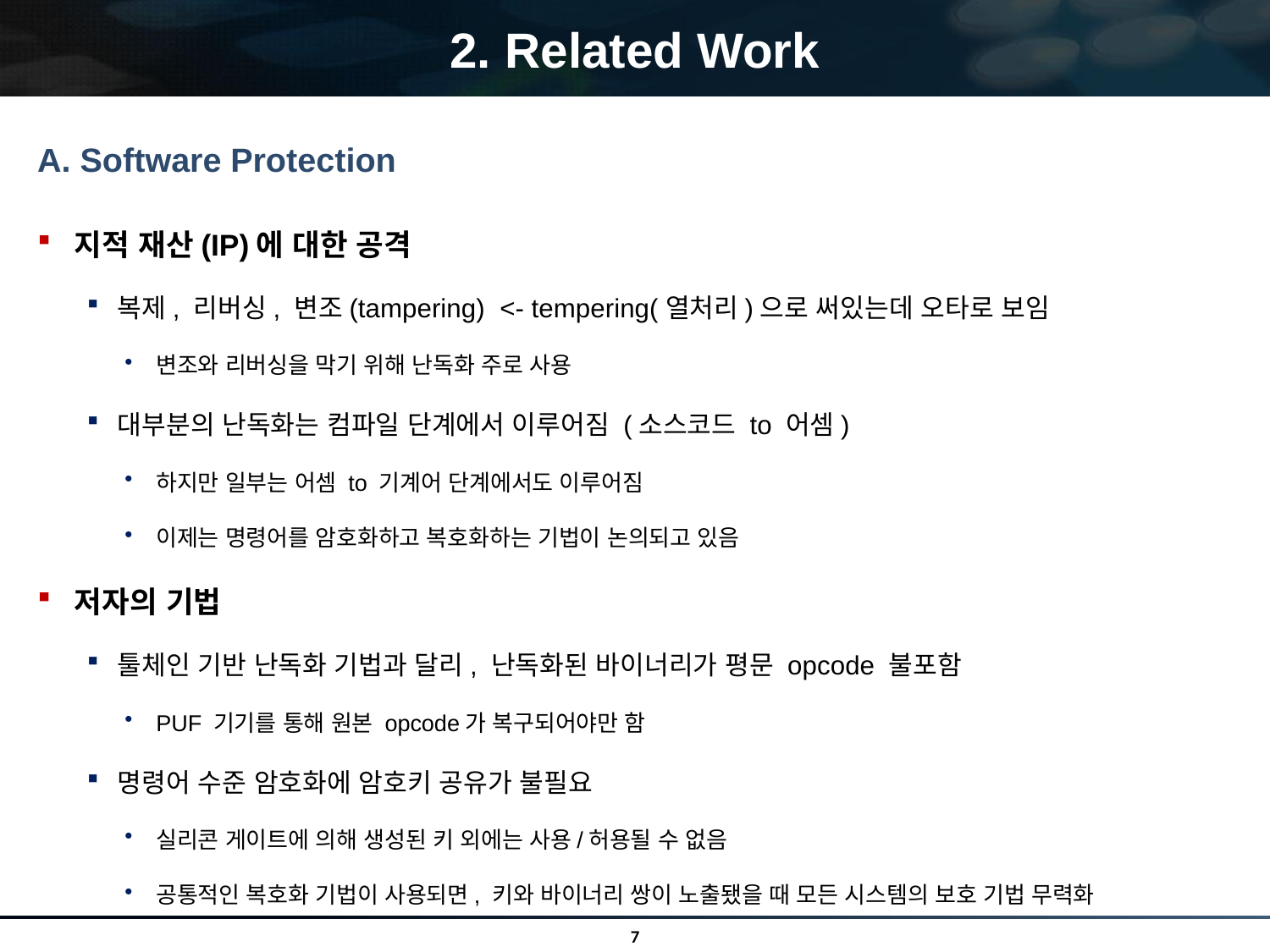

# 2. Related Work
A. Software Protection
지적 재산(IP)에 대한 공격
복제, 리버싱, 변조(tampering)  <- tempering(열처리)으로 써있는데 오타로 보임
변조와 리버싱을 막기 위해 난독화 주로 사용
대부분의 난독화는 컴파일 단계에서 이루어짐 (소스코드 to 어셈)
하지만 일부는 어셈 to 기계어 단계에서도 이루어짐
이제는 명령어를 암호화하고 복호화하는 기법이 논의되고 있음
저자의 기법
툴체인 기반 난독화 기법과 달리, 난독화된 바이너리가 평문 opcode 불포함
PUF 기기를 통해 원본 opcode가 복구되어야만 함
명령어 수준 암호화에 암호키 공유가 불필요
실리콘 게이트에 의해 생성된 키 외에는 사용/허용될 수 없음
공통적인 복호화 기법이 사용되면, 키와 바이너리 쌍이 노출됐을 때 모든 시스템의 보호 기법 무력화